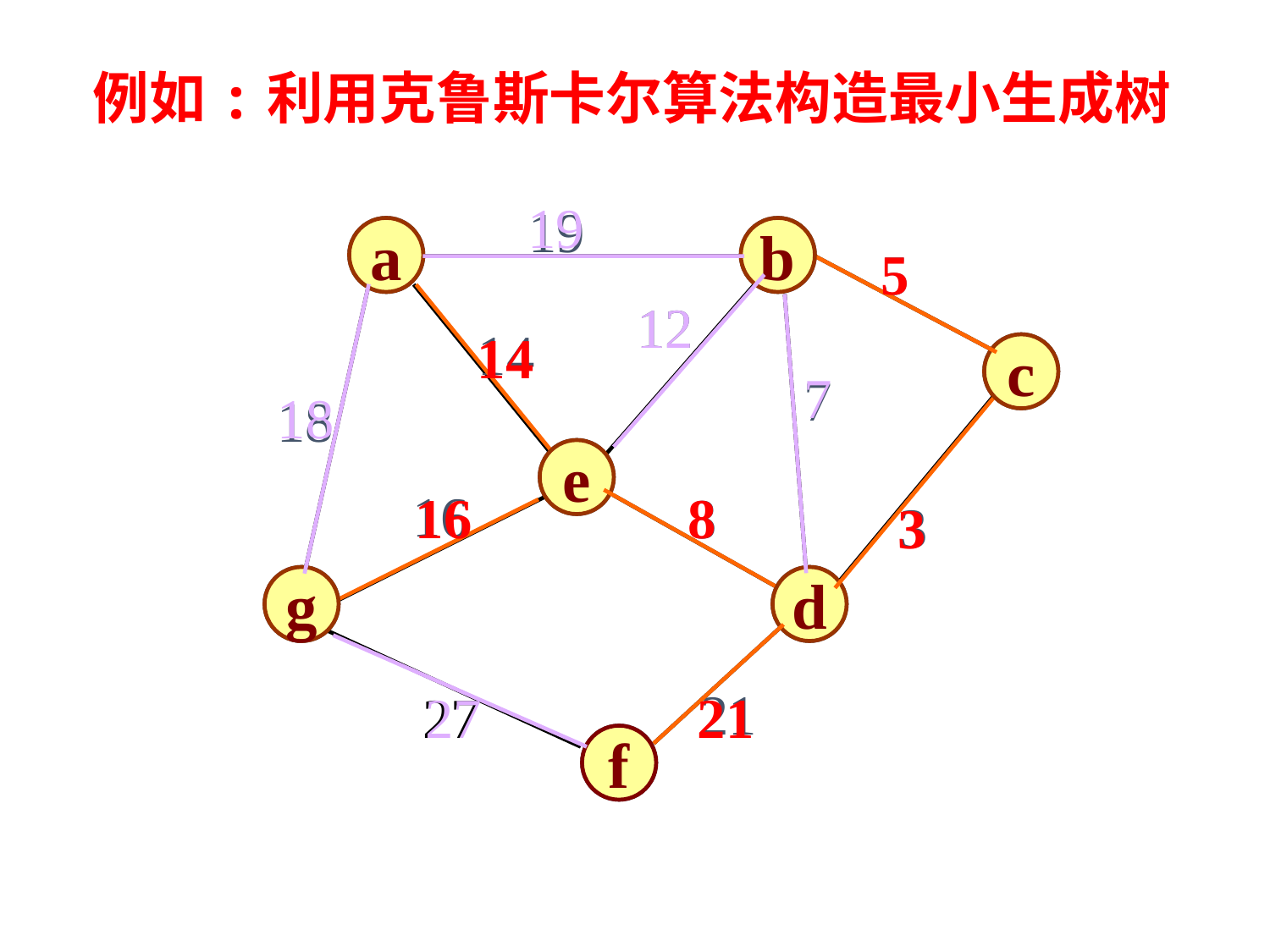

例如:利用克鲁斯卡尔算法构造最小生成树
19
19
a
a
b
b
5
5

12
12

14
14
c
c
7
7
18
18

e
e
16
16
8
8
3
3

g
g
d
d

21
27
27
21
f
f